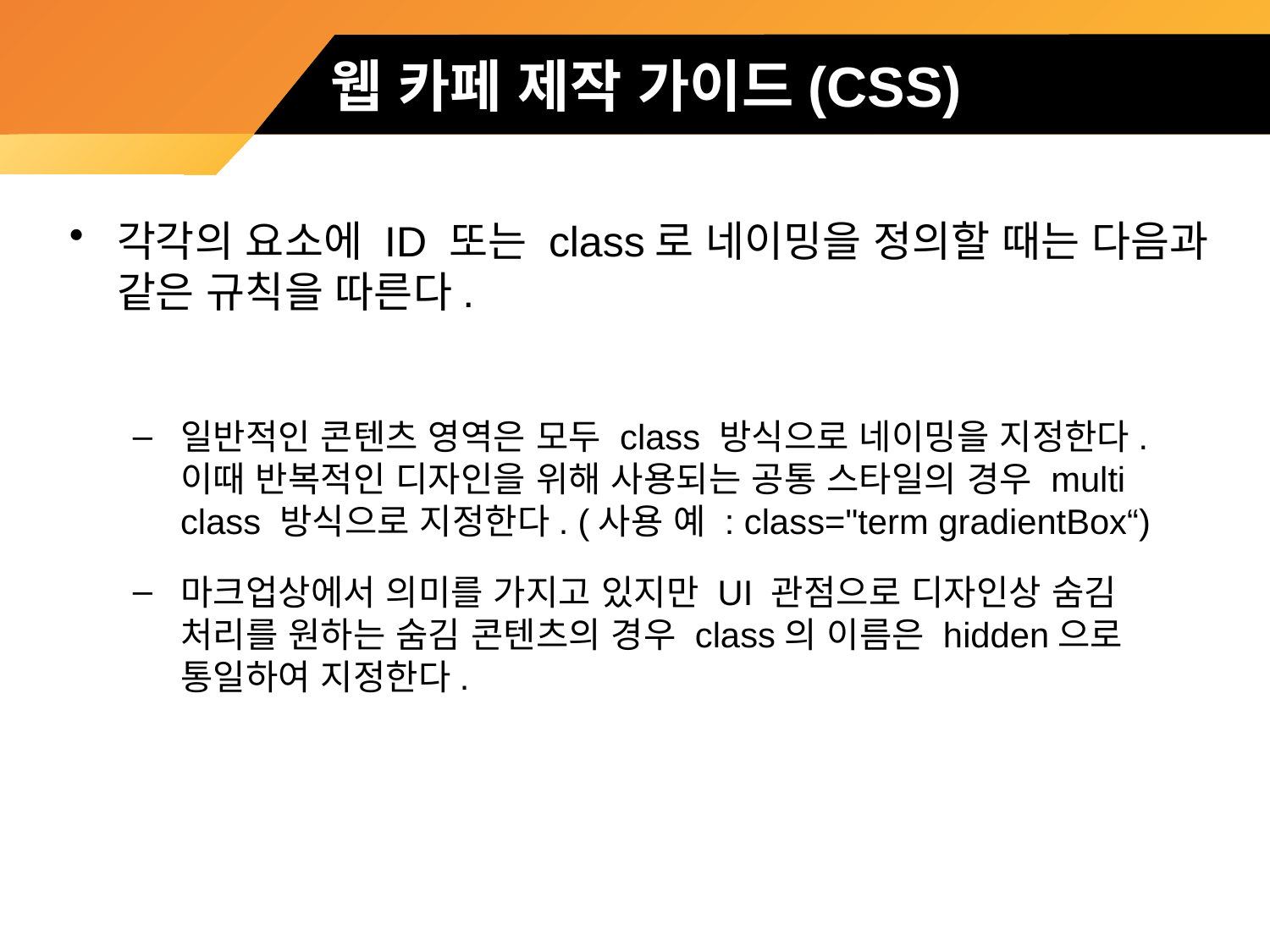

# 웹 카페 제작 가이드(CSS)
각각의 요소에 ID 또는 class로 네이밍을 정의할 때는 다음과 같은 규칙을 따른다.

일반적인 콘텐츠 영역은 모두 class 방식으로 네이밍을 지정한다. 이때 반복적인 디자인을 위해 사용되는 공통 스타일의 경우 multi class 방식으로 지정한다. (사용 예 : class="term gradientBox“)
마크업상에서 의미를 가지고 있지만 UI 관점으로 디자인상 숨김 처리를 원하는 숨김 콘텐츠의 경우 class의 이름은 hidden으로 통일하여 지정한다.